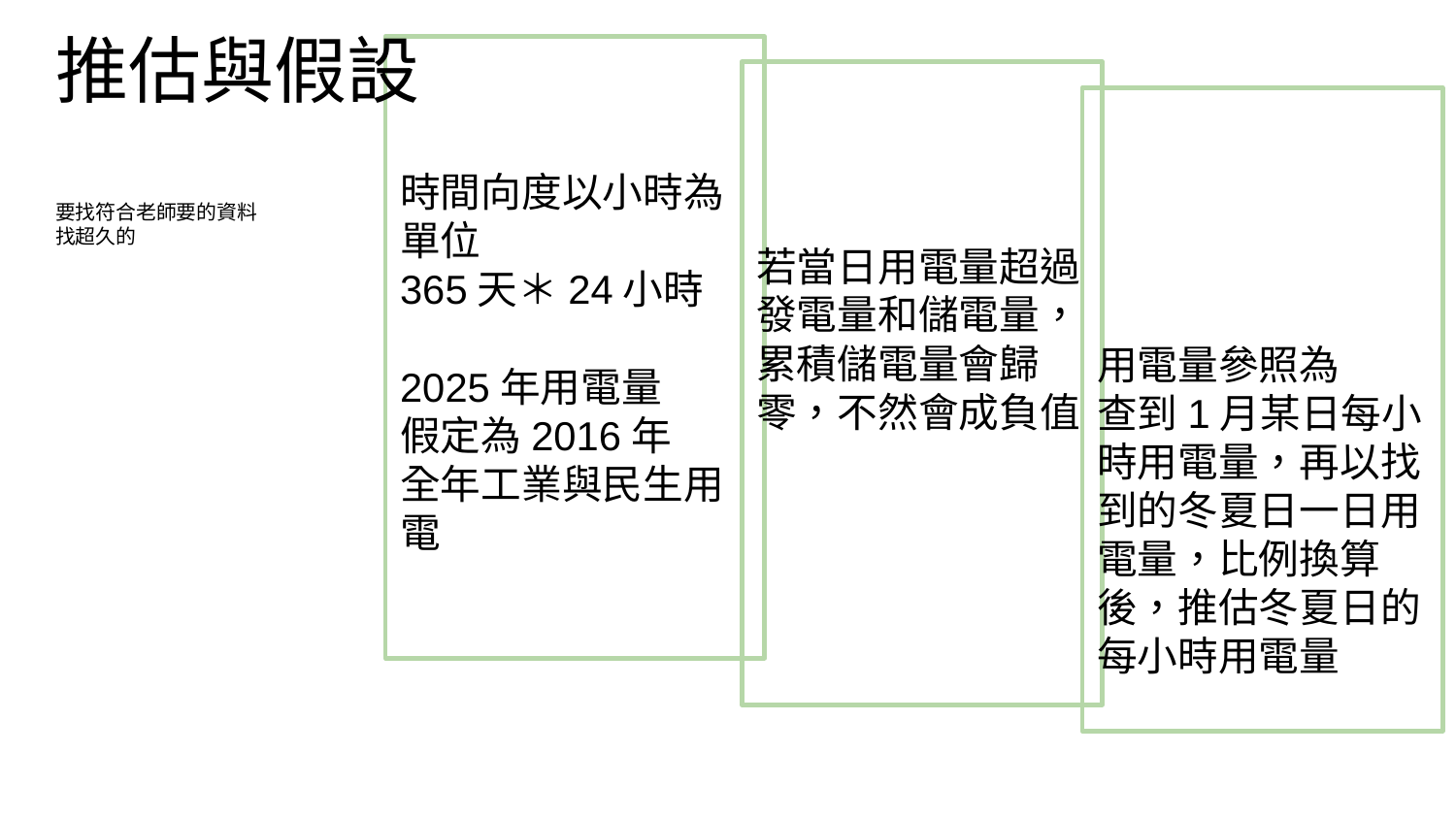

時間向度以小時為單位
365天＊24小時

2025年用電量
假定為2016年
全年工業與民生用電

若當日用電量超過發電量和儲電量，累積儲電量會歸零，不然會成負值

用電量參照為
查到1月某日每小時用電量，再以找到的冬夏日一日用電量，比例換算後，推估冬夏日的每小時用電量

# 推估與假設

要找符合老師要的資料
找超久的